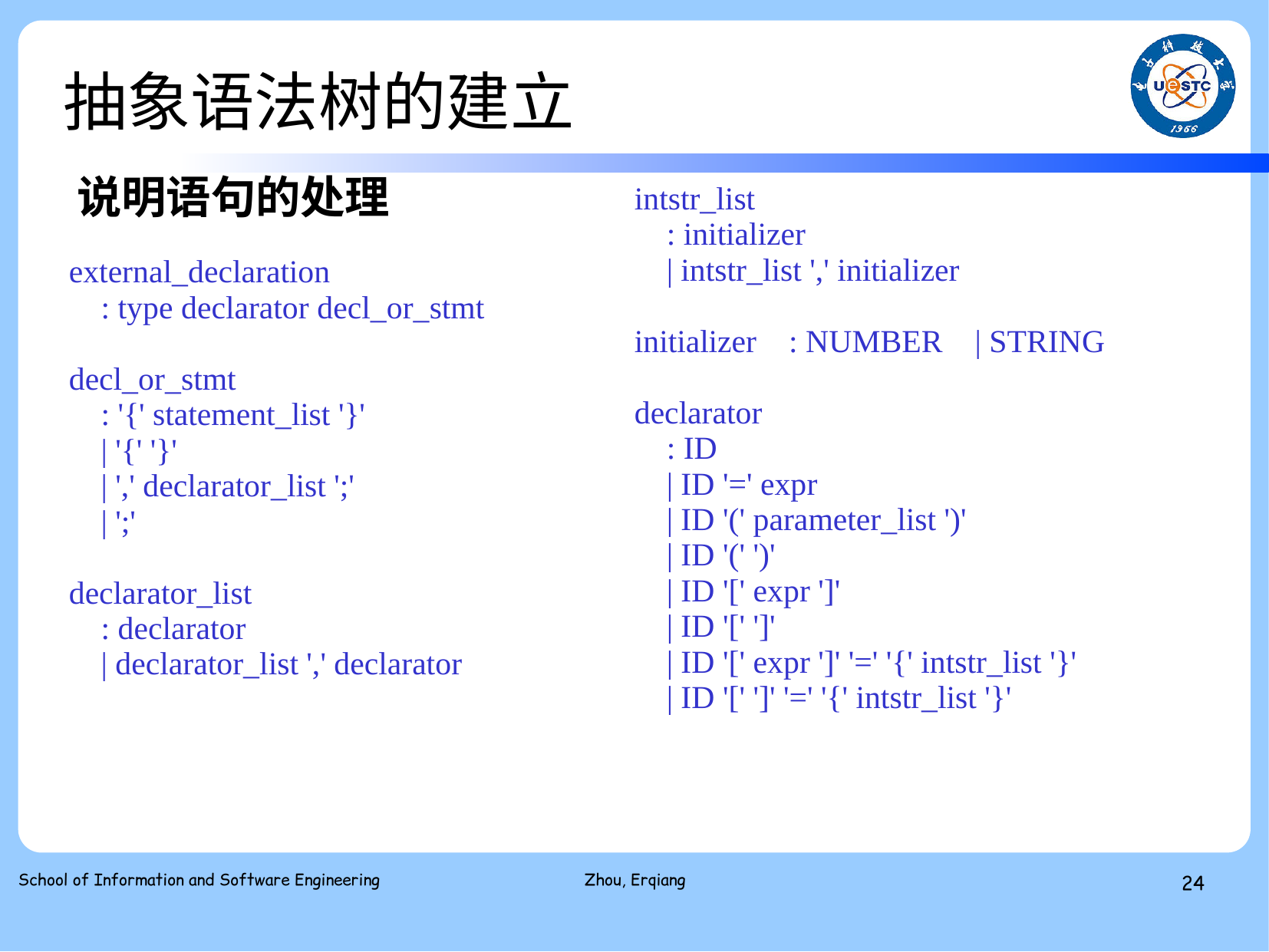

# 抽象语法树的建立
说明语句的处理

intstr_list
    : initializer
    | intstr_list ',' initializer

initializer    : NUMBER    | STRING

declarator
    : ID
    | ID '=' expr
    | ID '(' parameter_list ')'
    | ID '(' ')'
    | ID '[' expr ']'
    | ID '[' ']'
    | ID '[' expr ']' '=' '{' intstr_list '}'
    | ID '[' ']' '=' '{' intstr_list '}'
external_declaration
    : type declarator decl_or_stmt

decl_or_stmt
    : '{' statement_list '}'
    | '{' '}'
    | ',' declarator_list ';'
    | ';'

declarator_list
    : declarator
    | declarator_list ',' declarator

School of Information and Software Engineering
Zhou, Erqiang
24